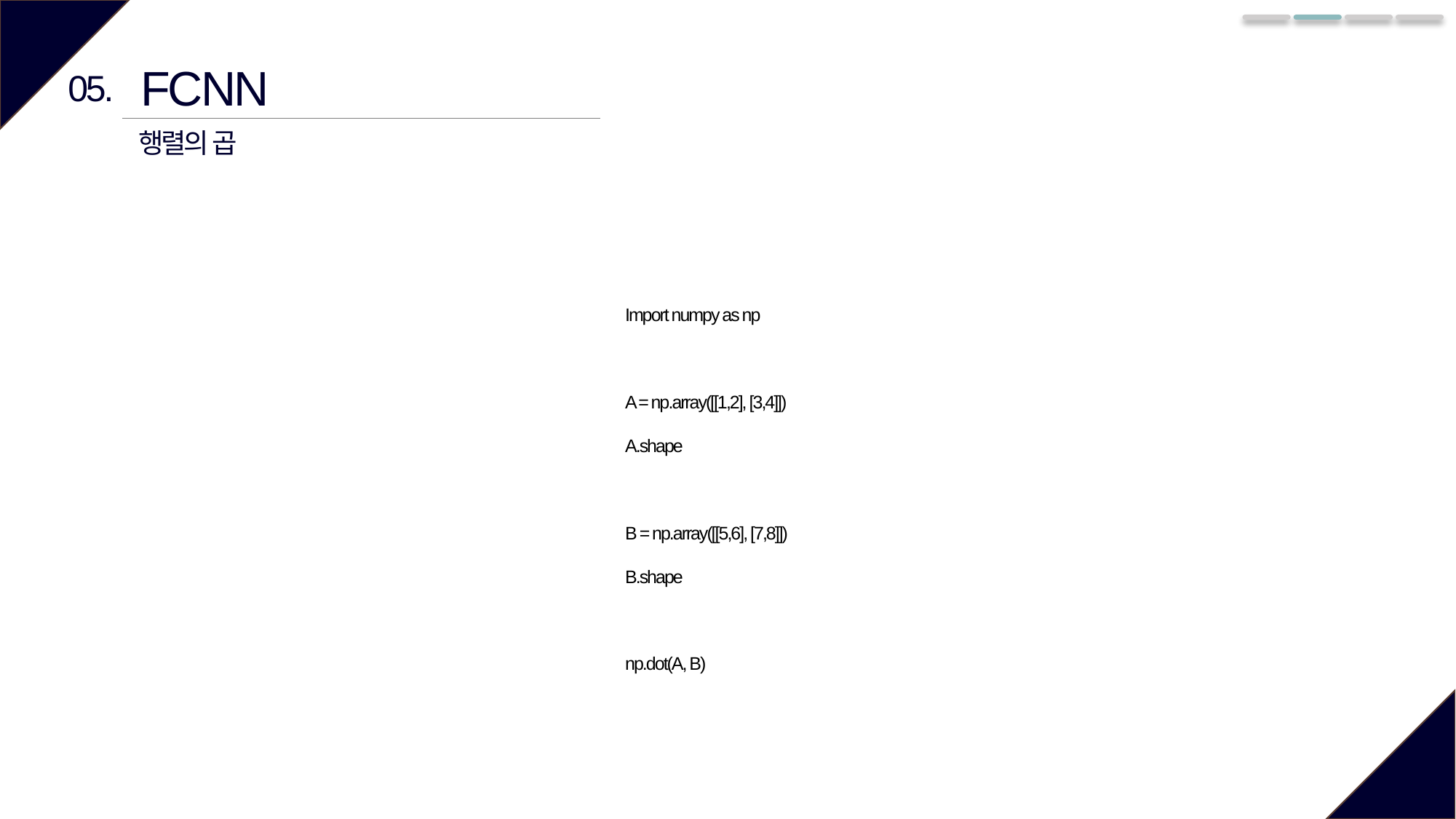

FCNN
05.
행렬의 곱
Import numpy as np

A = np.array([[1,2], [3,4]])
A.shape

B = np.array([[5,6], [7,8]])
B.shape

np.dot(A, B)